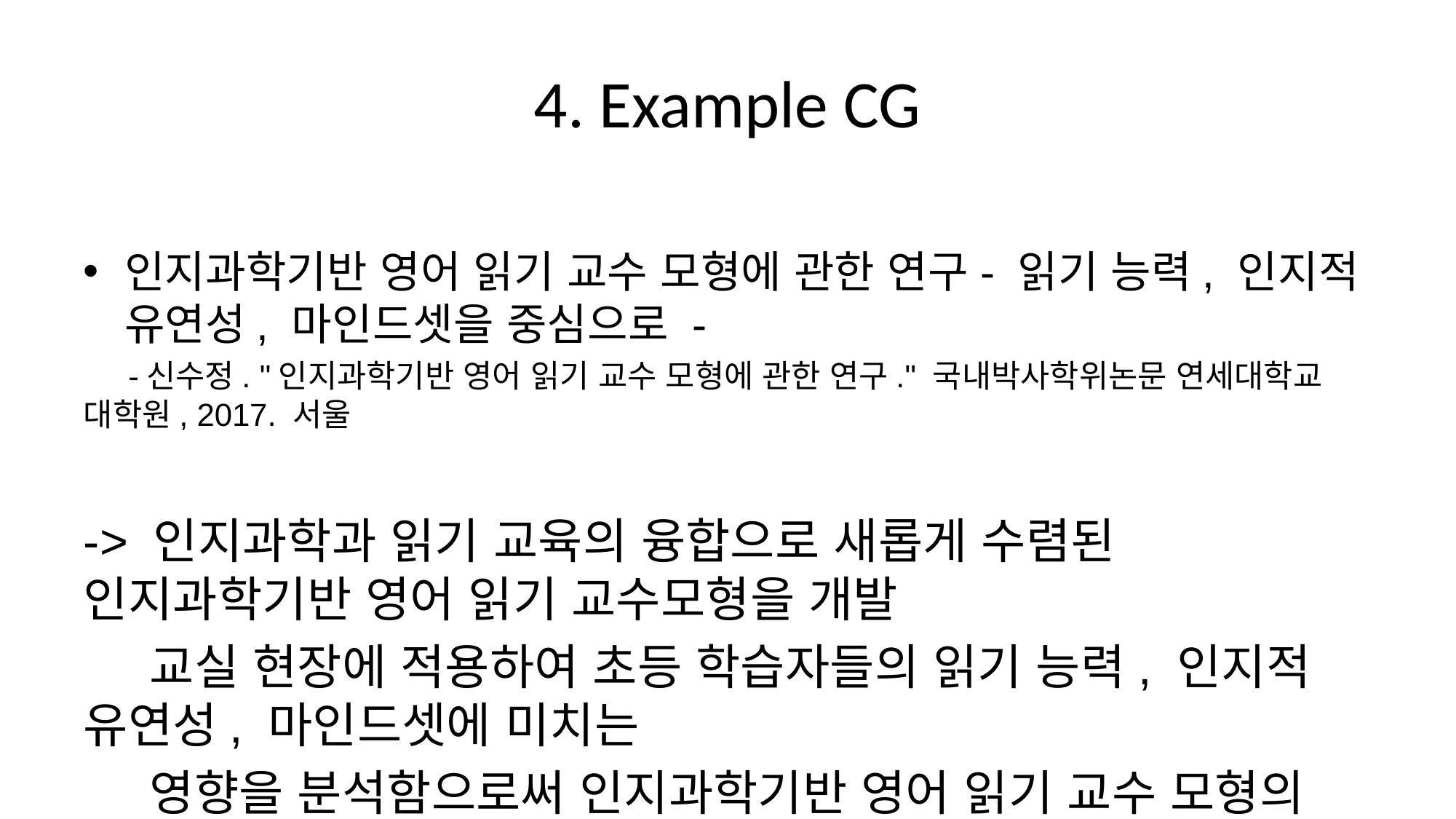

# 4. Example CG
인지과학기반 영어 읽기 교수 모형에 관한 연구- 읽기 능력, 인지적 유연성, 마인드셋을 중심으로 -
     -신수정. "인지과학기반 영어 읽기 교수 모형에 관한 연구." 국내박사학위논문 연세대학교 대학원, 2017. 서울

-> 인지과학과 읽기 교육의 융합으로 새롭게 수렴된 인지과학기반 영어 읽기 교수모형을 개발
    교실 현장에 적용하여 초등 학습자들의 읽기 능력, 인지적 유연성, 마인드셋에 미치는
    영향을 분석함으로써 인지과학기반 영어 읽기 교수 모형의 효율성을 입증